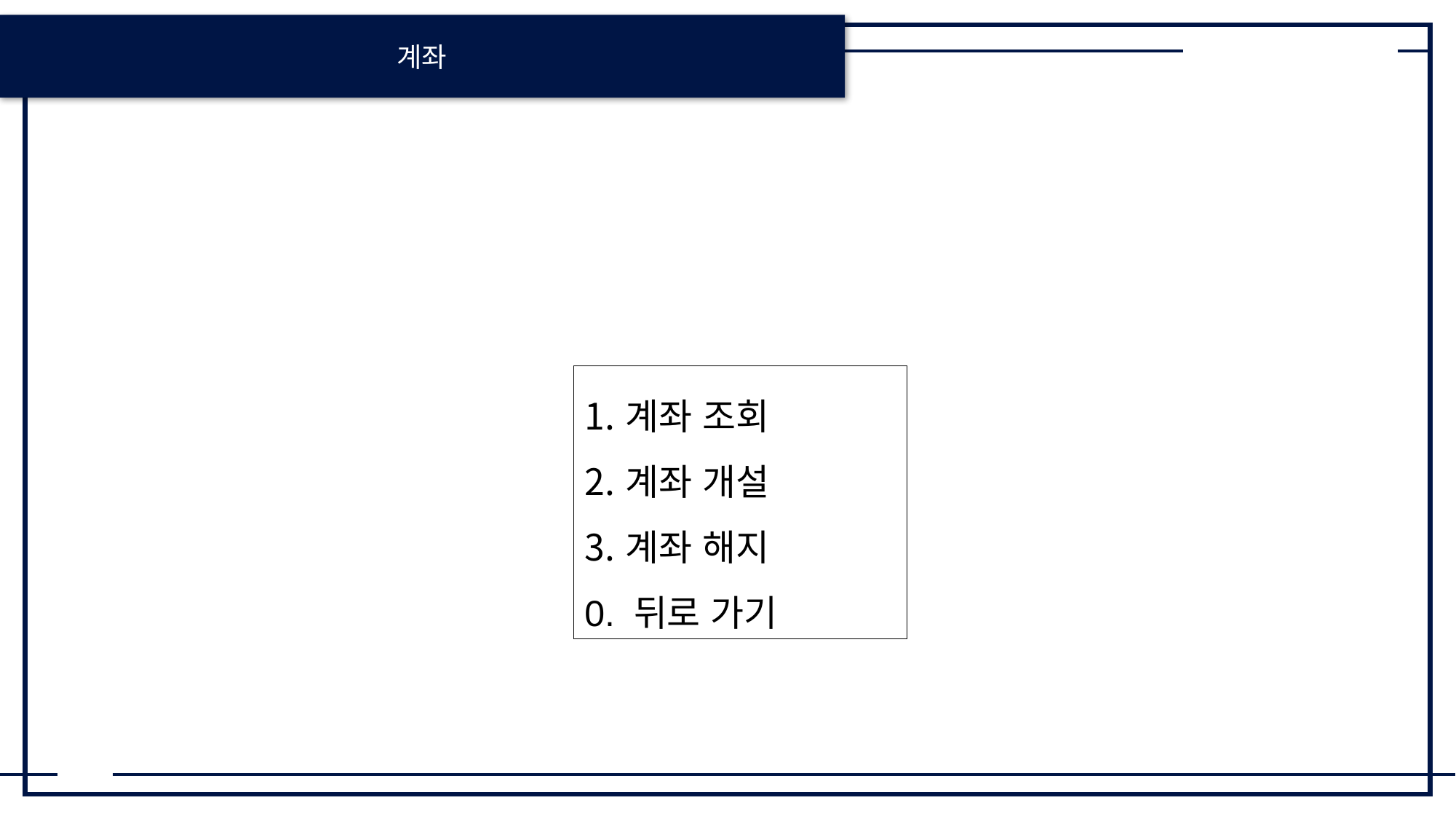

계좌

계좌 조회
계좌 개설
계좌 해지
0. 뒤로 가기